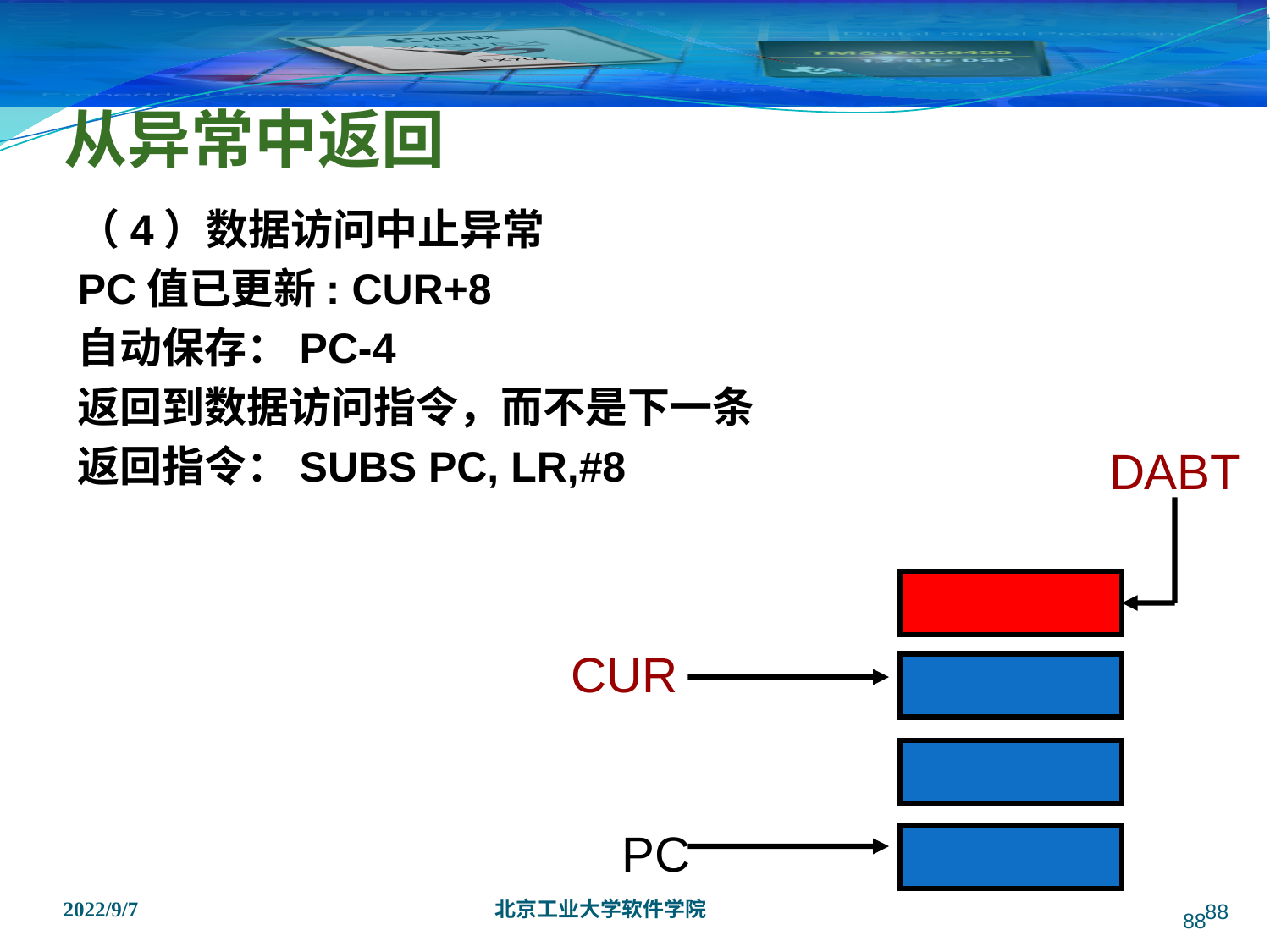

# 从异常中返回
（4）数据访问中止异常
PC值已更新: CUR+8
自动保存：PC-4
返回到数据访问指令，而不是下一条
返回指令：SUBS PC, LR,#8

DABT

CUR

PC

88